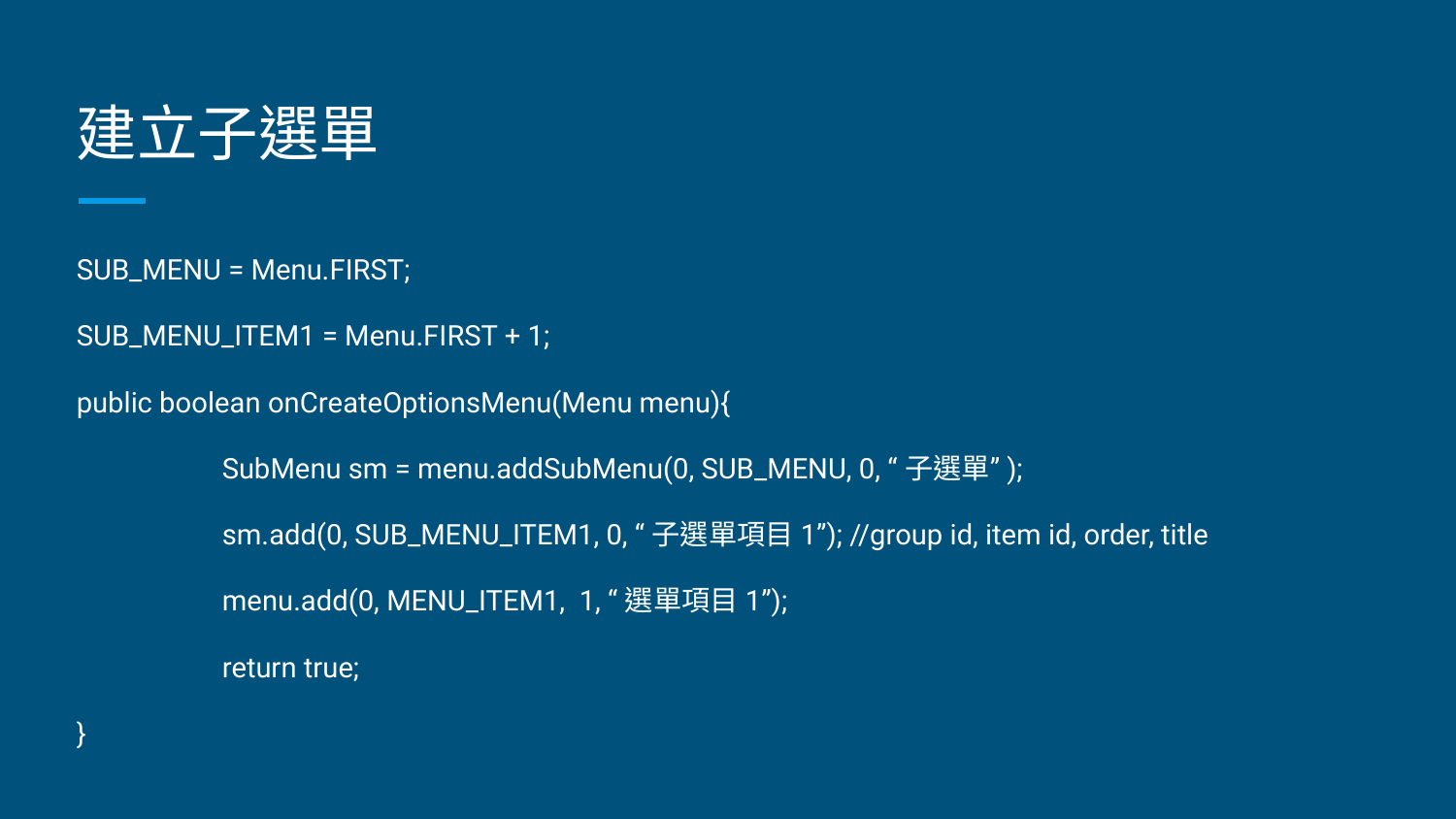

# 建立子選單
SUB_MENU = Menu.FIRST;
SUB_MENU_ITEM1 = Menu.FIRST + 1;
public boolean onCreateOptionsMenu(Menu menu){
	SubMenu sm = menu.addSubMenu(0, SUB_MENU, 0, “子選單”);
	sm.add(0, SUB_MENU_ITEM1, 0, “子選單項目1”); //group id, item id, order, title
	menu.add(0, MENU_ITEM1,  1, “選單項目1”);
	return true;
}